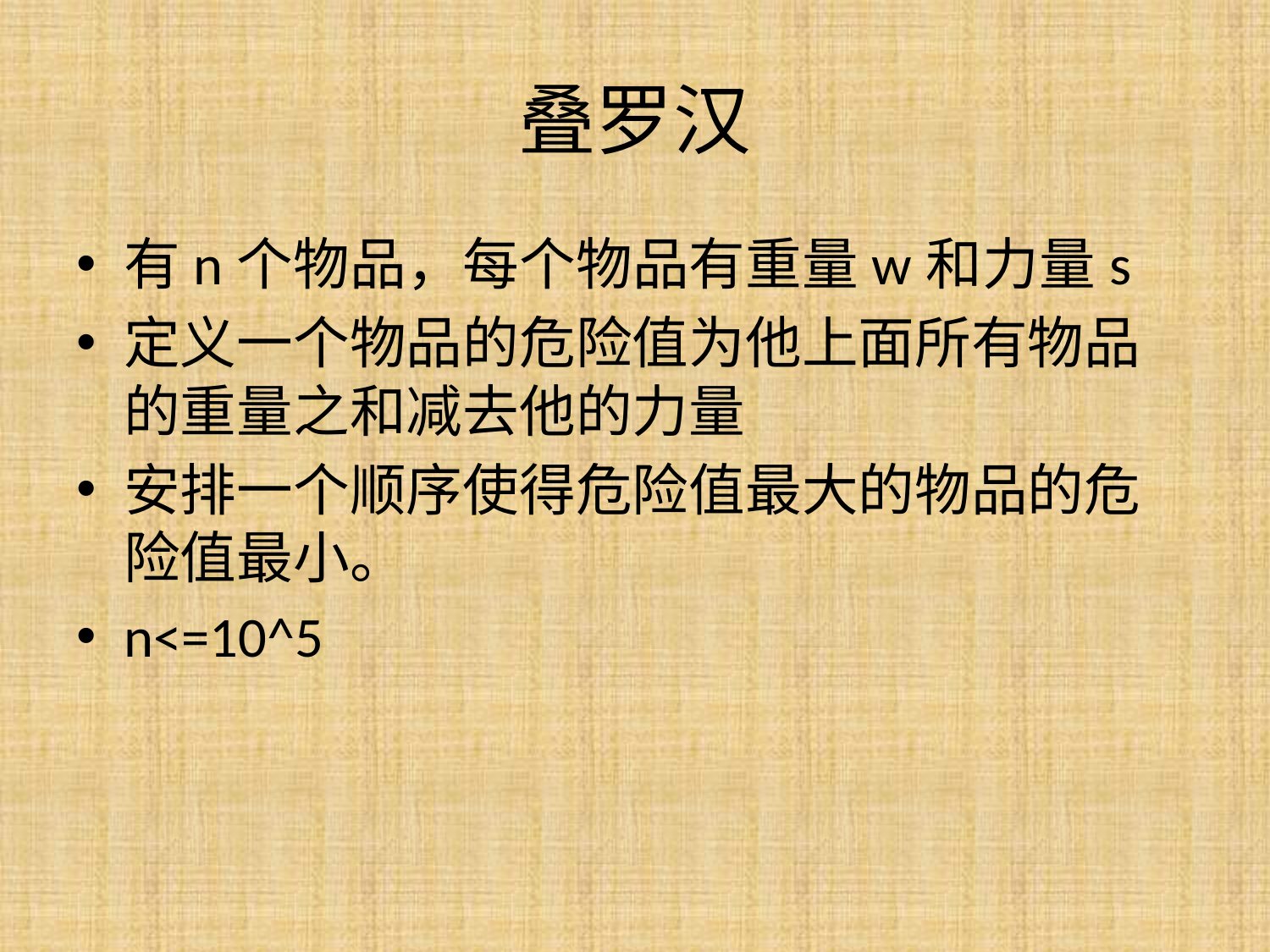

# 叠罗汉
有n个物品，每个物品有重量w和力量s
定义一个物品的危险值为他上面所有物品的重量之和减去他的力量
安排一个顺序使得危险值最大的物品的危险值最小。
n<=10^5